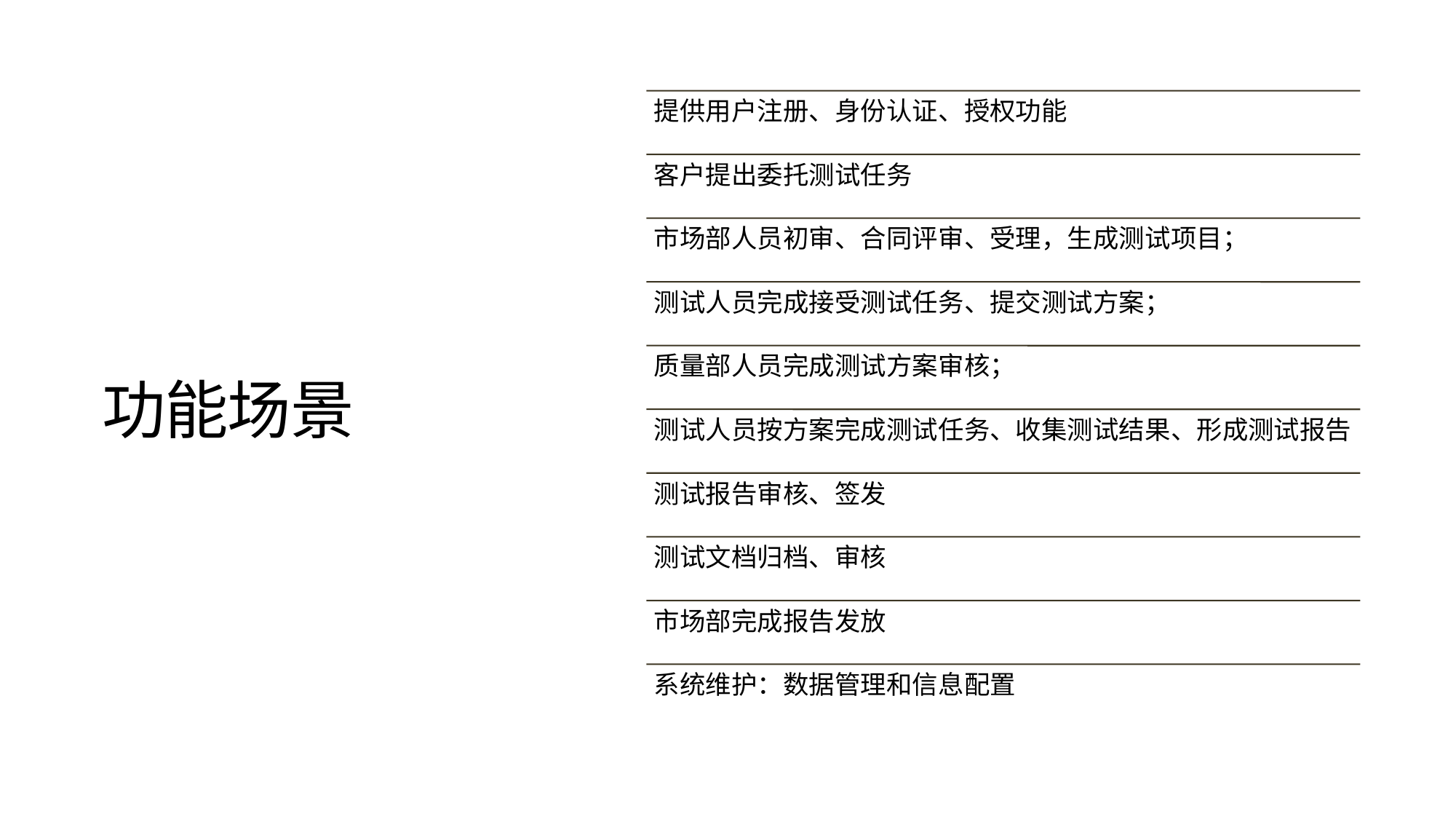

提供用户注册、身份认证、授权功能
客户提出委托测试任务
市场部人员初审、合同评审、受理，生成测试项目；
测试人员完成接受测试任务、提交测试方案；
质量部人员完成测试方案审核；
测试人员按方案完成测试任务、收集测试结果、形成测试报告
测试报告审核、签发
测试文档归档、审核
市场部完成报告发放
系统维护：数据管理和信息配置
# 功能场景